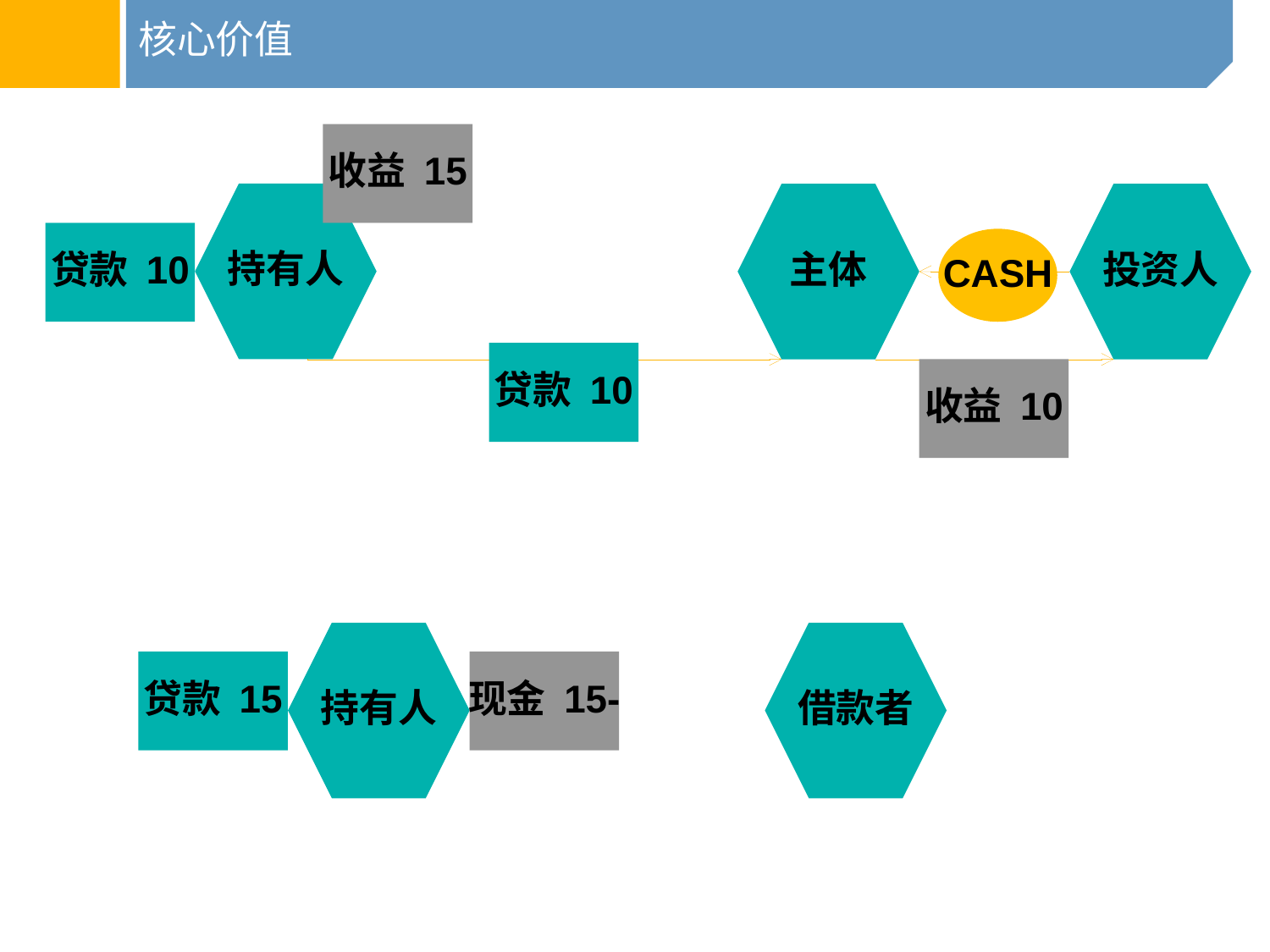

# 核心价值
收益 15
持有人
贷款 10
主体
投资人
CASH
贷款 10
收益 10
持有人
贷款 15
借款者
现金 15-